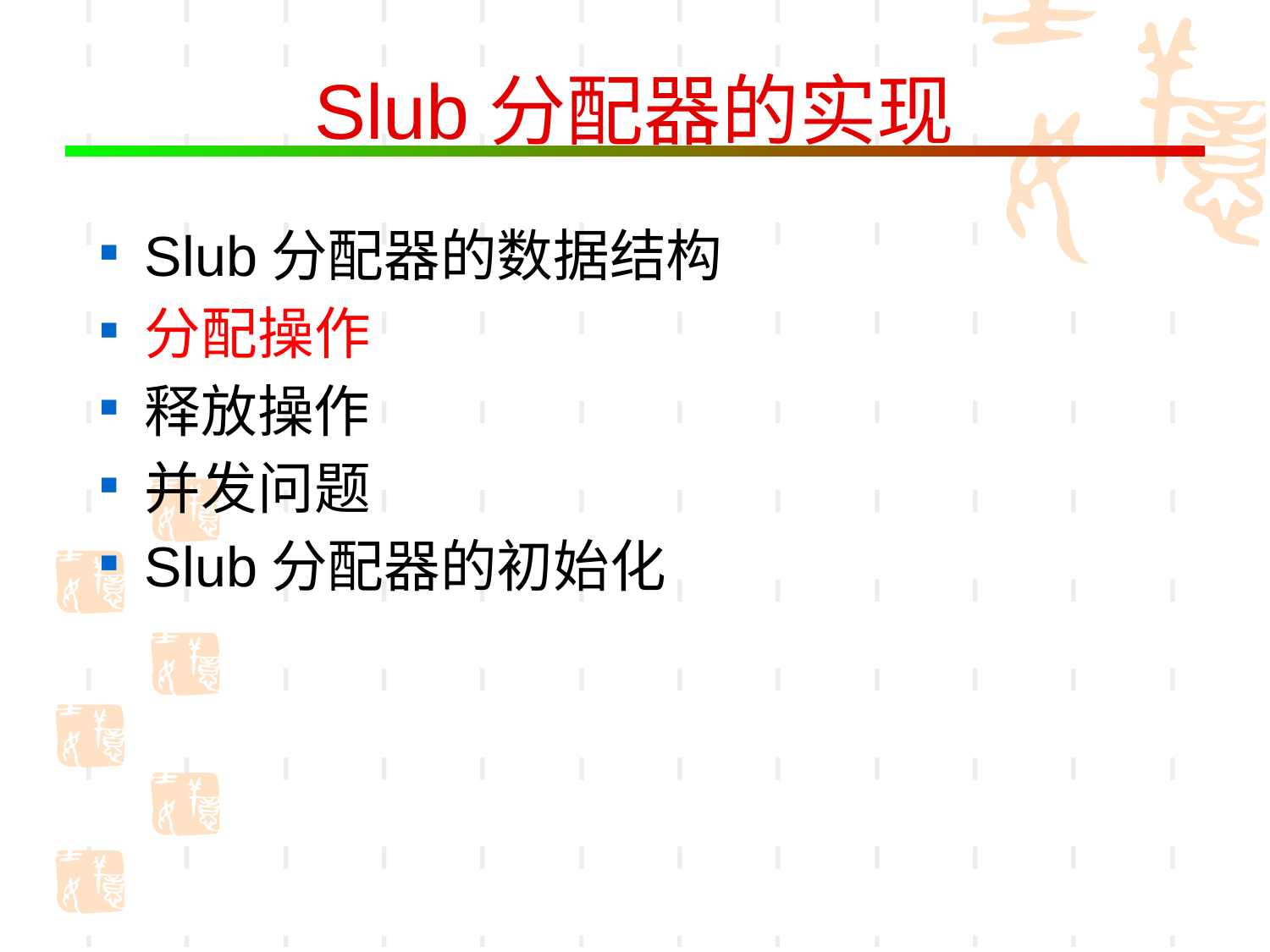

# Slub分配器的实现
Slub分配器的数据结构
分配操作
释放操作
并发问题
Slub分配器的初始化